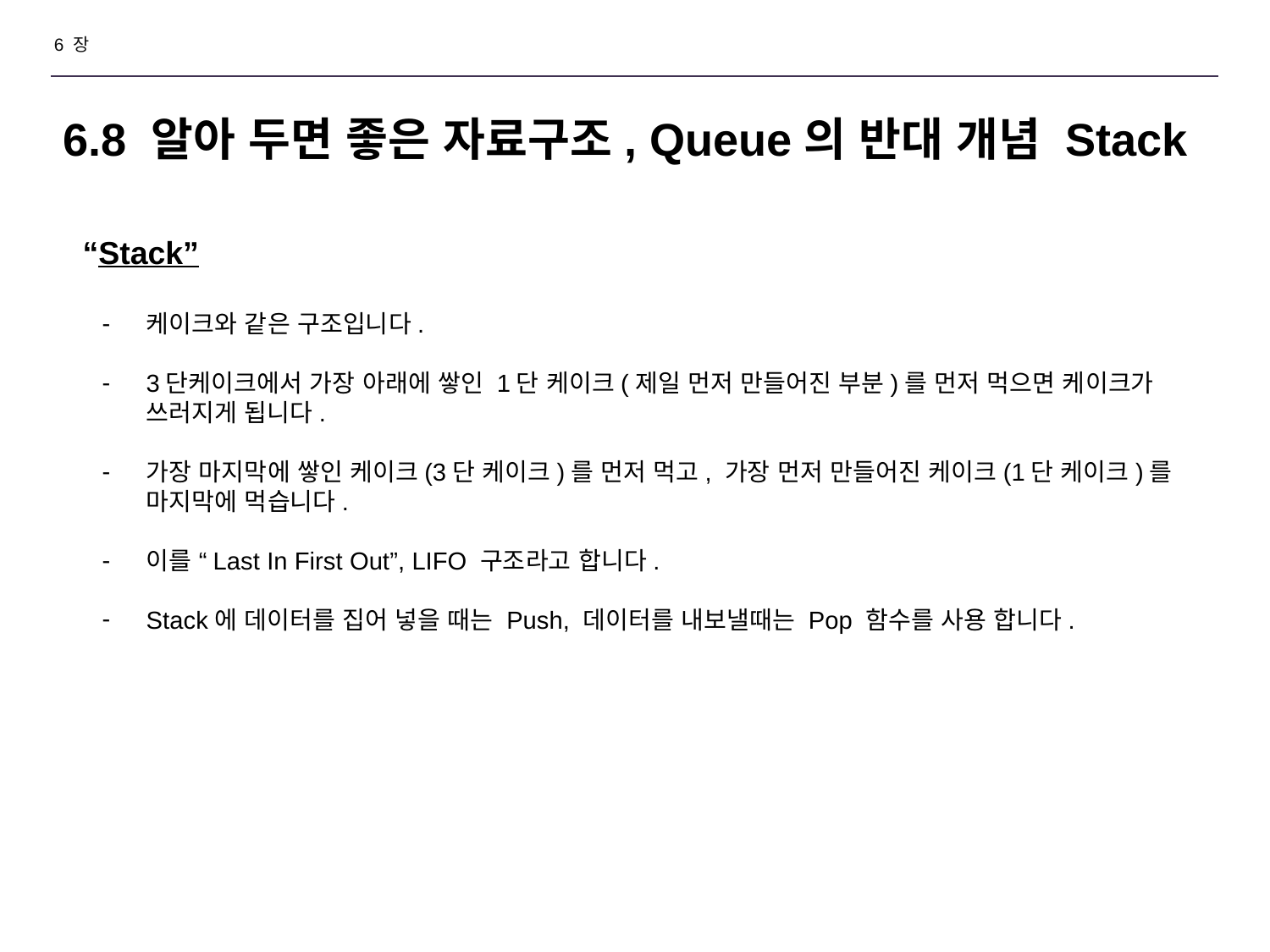

6 장
# 6.8 알아 두면 좋은 자료구조, Queue의 반대 개념 Stack
“Stack”

케이크와 같은 구조입니다.

3단케이크에서 가장 아래에 쌓인 1단 케이크(제일 먼저 만들어진 부분)를 먼저 먹으면 케이크가 쓰러지게 됩니다.

가장 마지막에 쌓인 케이크(3단 케이크)를 먼저 먹고, 가장 먼저 만들어진 케이크(1단 케이크)를 마지막에 먹습니다.

이를 “Last In First Out”, LIFO 구조라고 합니다.

Stack에 데이터를 집어 넣을 때는 Push, 데이터를 내보낼때는 Pop 함수를 사용 합니다.